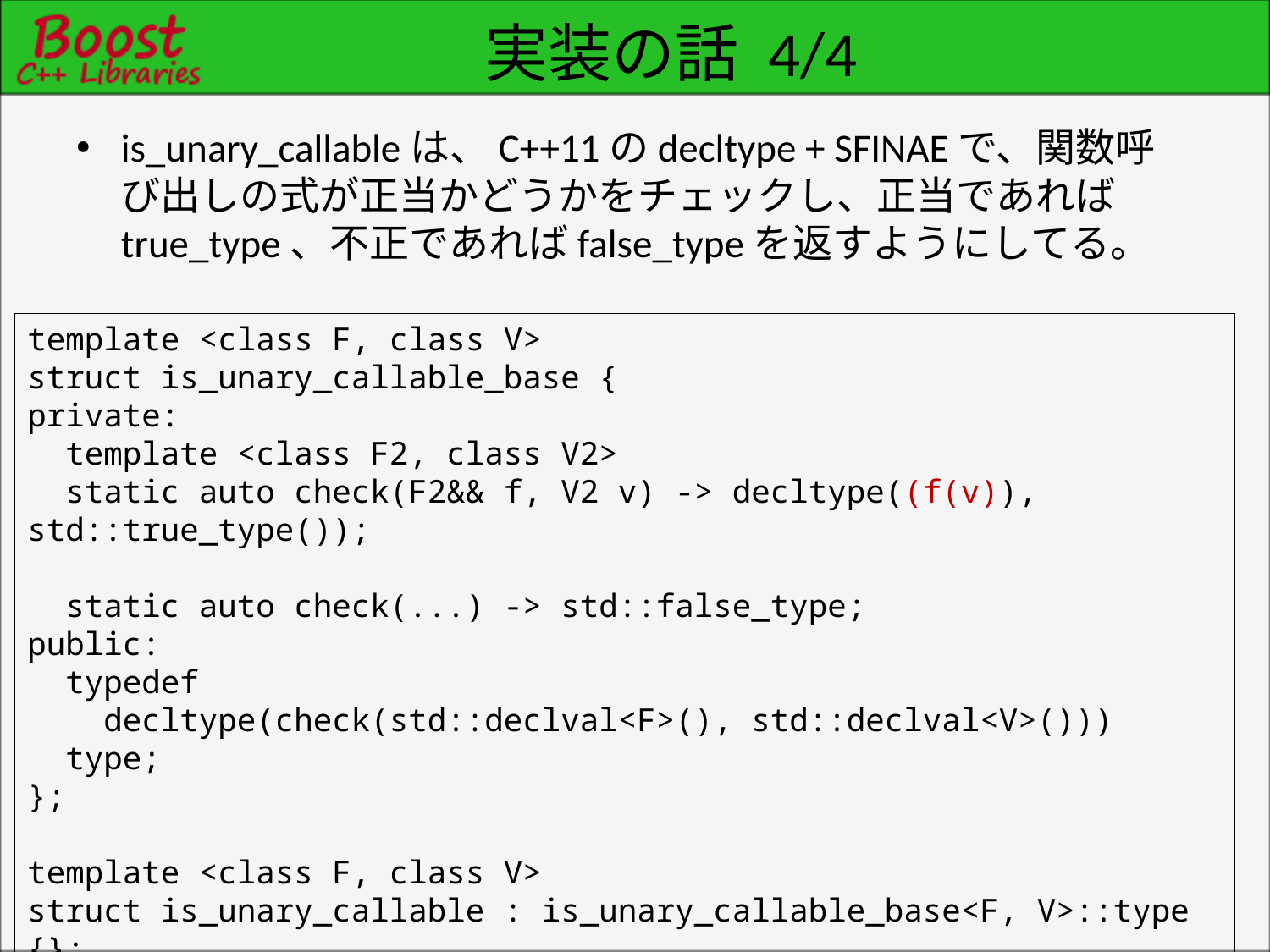

# 実装の話 4/4
is_unary_callableは、C++11のdecltype + SFINAEで、関数呼び出しの式が正当かどうかをチェックし、正当であればtrue_type、不正であればfalse_typeを返すようにしてる。
template <class F, class V>
struct is_unary_callable_base {
private:
  template <class F2, class V2>
  static auto check(F2&& f, V2 v) -> decltype((f(v)), std::true_type());

  static auto check(...) -> std::false_type;
public:
  typedef
    decltype(check(std::declval<F>(), std::declval<V>()))
  type;
};

template <class F, class V>
struct is_unary_callable : is_unary_callable_base<F, V>::type {};